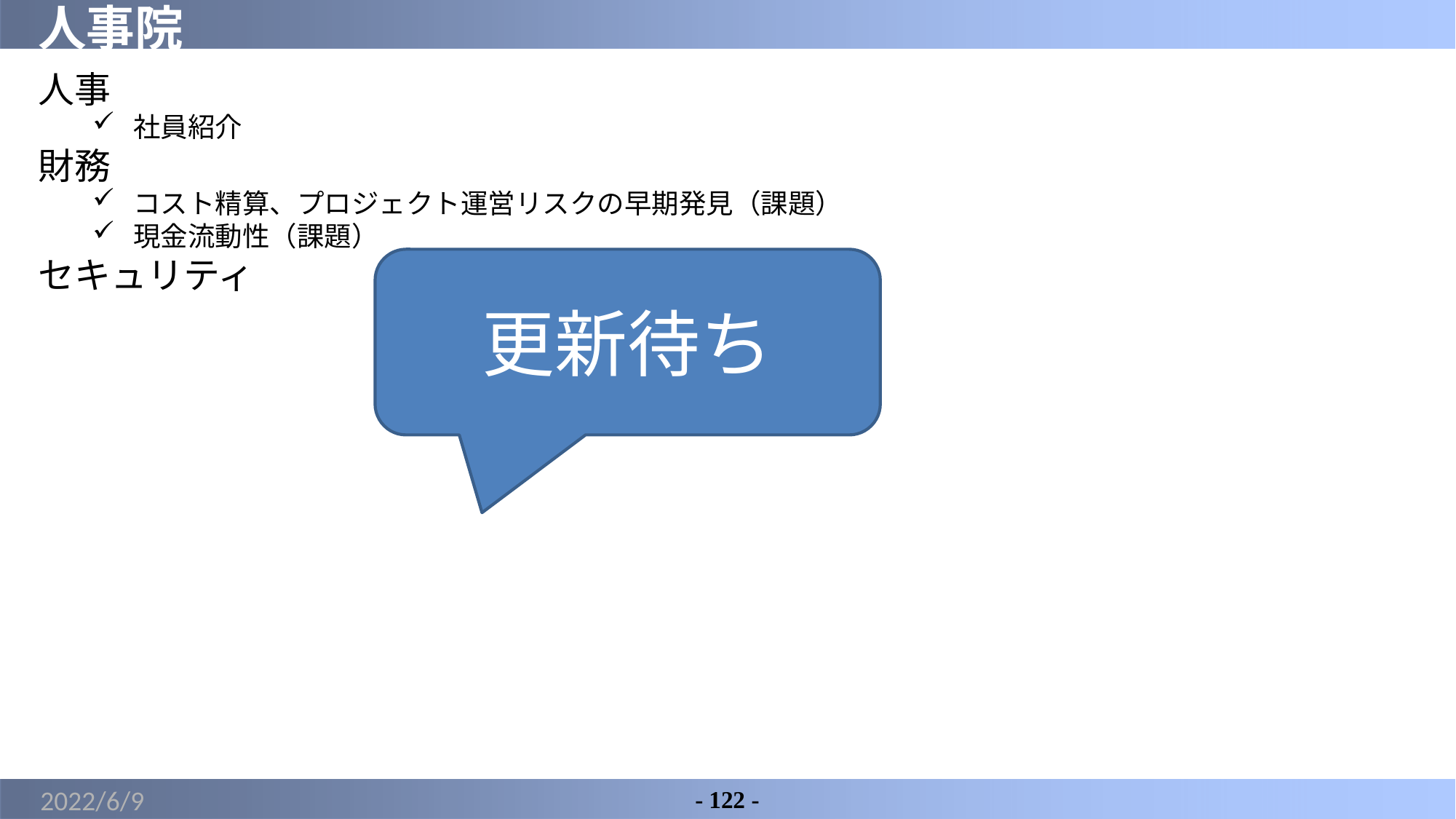

# 人事院
人事
社員紹介
財務
コスト精算、プロジェクト運営リスクの早期発見（課題）
現金流動性（課題）
セキュリティ

更新待ち
2022/6/9
- 122 -